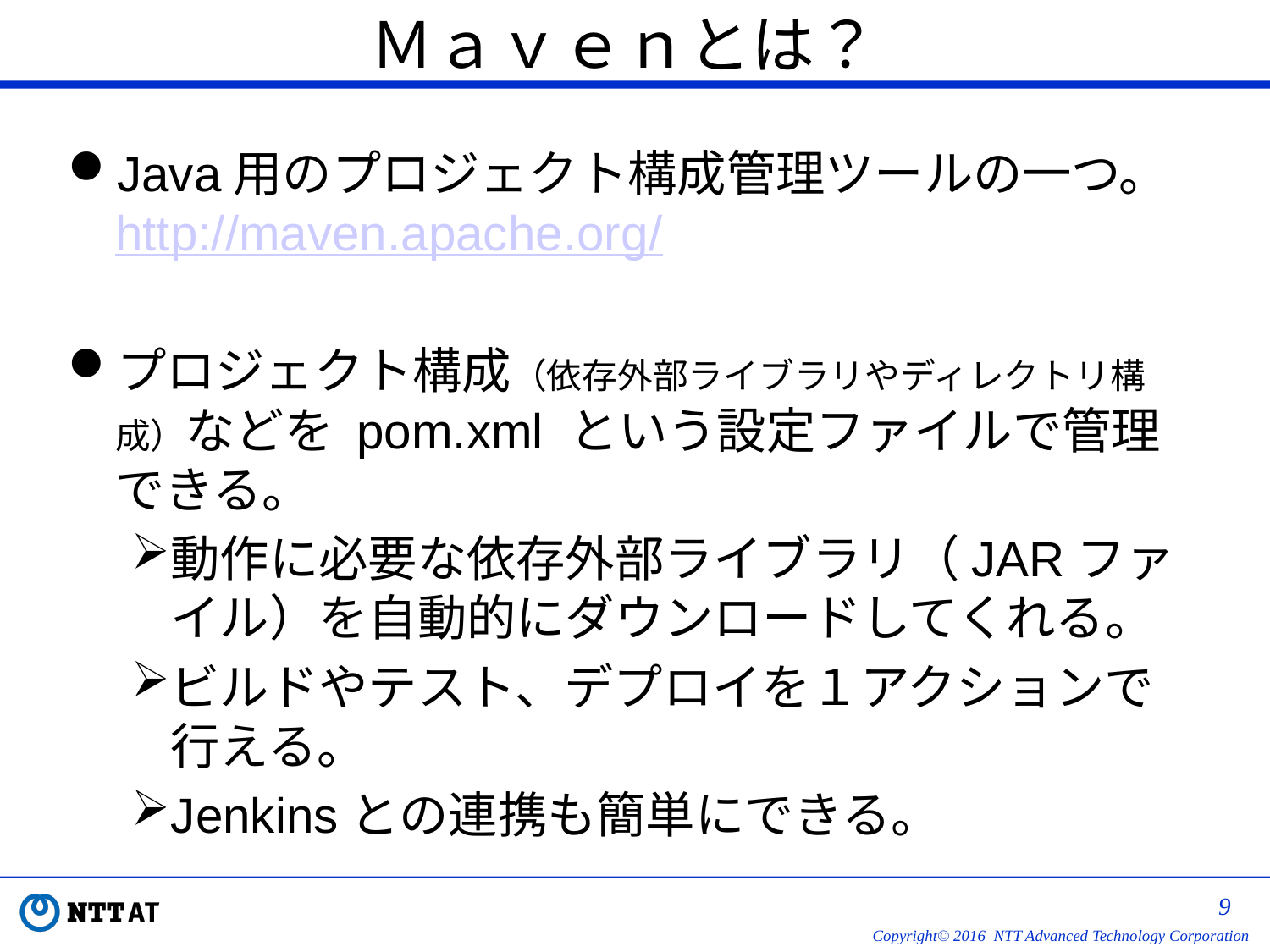

# Ｍａｖｅｎとは？
Java用のプロジェクト構成管理ツールの一つ。http://maven.apache.org/

プロジェクト構成（依存外部ライブラリやディレクトリ構成）などを pom.xml という設定ファイルで管理できる。
動作に必要な依存外部ライブラリ（JARファイル）を自動的にダウンロードしてくれる。
ビルドやテスト、デプロイを１アクションで行える。
Jenkinsとの連携も簡単にできる。
9